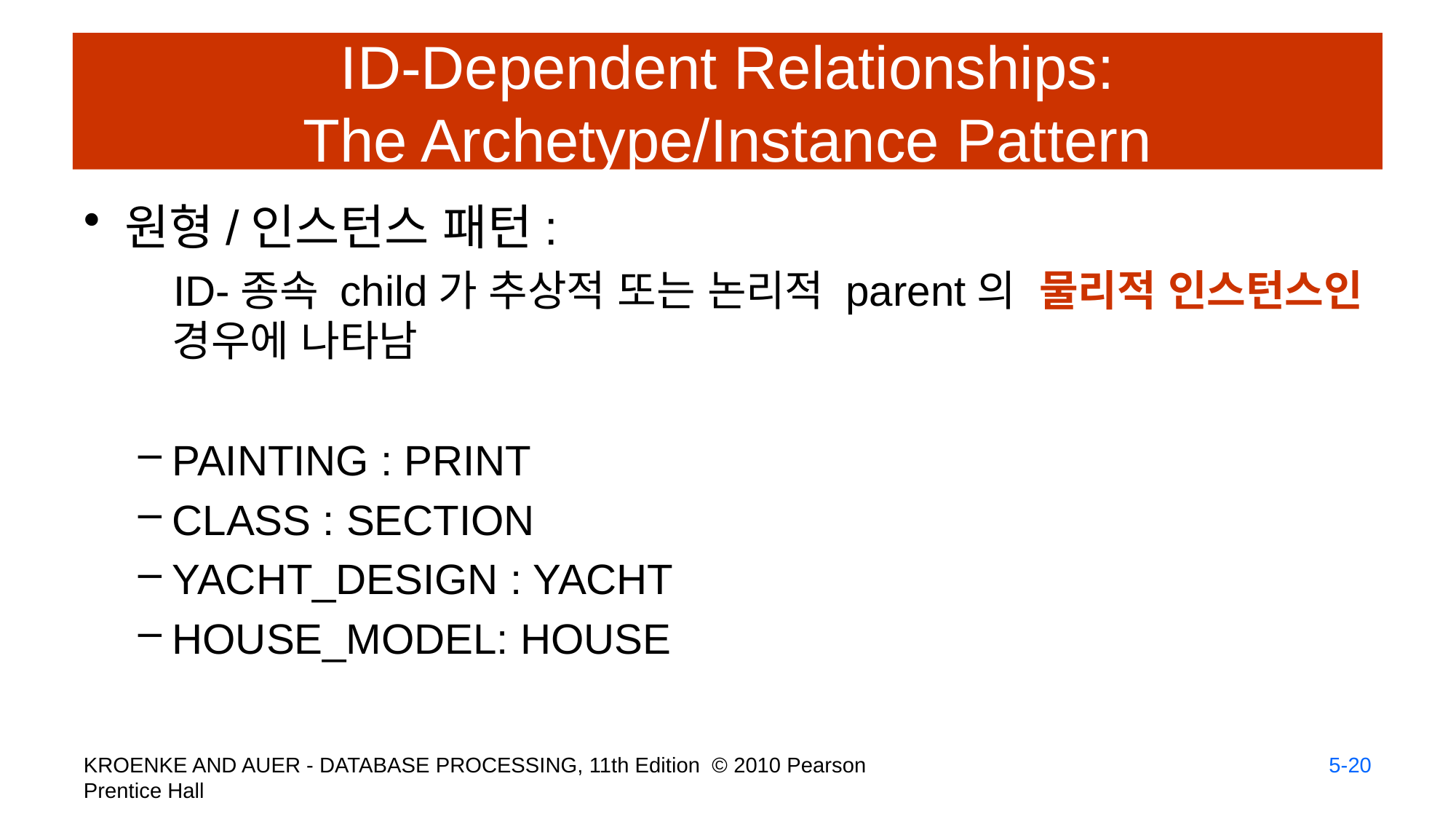

# ID-Dependent Relationships: The Archetype/Instance Pattern
원형/인스턴스 패턴:
   ID-종속 child가 추상적 또는 논리적 parent의  물리적 인스턴스인 경우에 나타남

PAINTING : PRINT
CLASS : SECTION
YACHT_DESIGN : YACHT
HOUSE_MODEL: HOUSE
5-20

KROENKE AND AUER - DATABASE PROCESSING, 11th Edition  © 2010 Pearson Prentice Hall